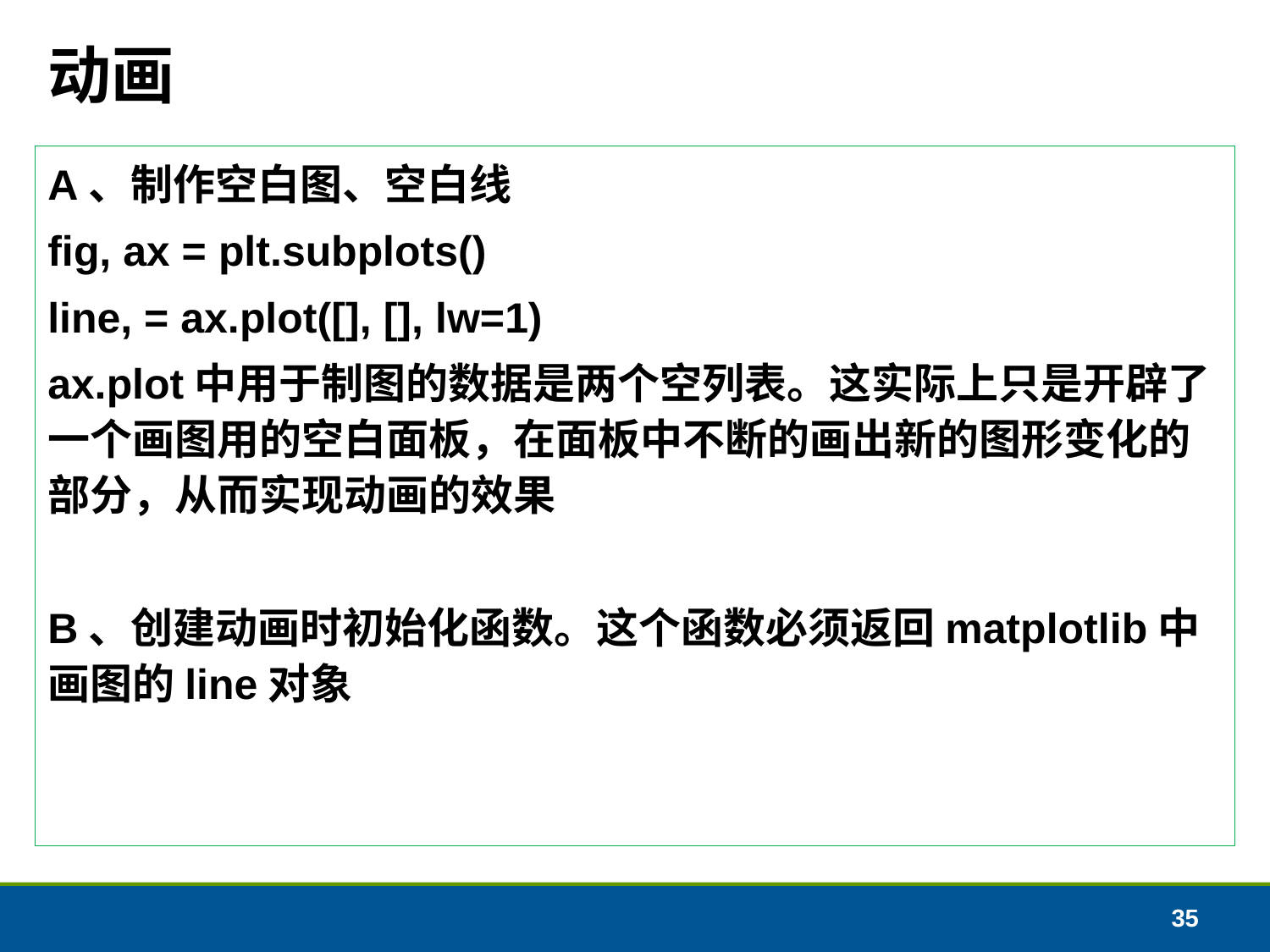

# 动画

A、制作空白图、空白线
fig, ax = plt.subplots()
line, = ax.plot([], [], lw=1)
ax.plot中用于制图的数据是两个空列表。这实际上只是开辟了一个画图用的空白面板，在面板中不断的画出新的图形变化的部分，从而实现动画的效果

B、创建动画时初始化函数。这个函数必须返回matplotlib中画图的line对象